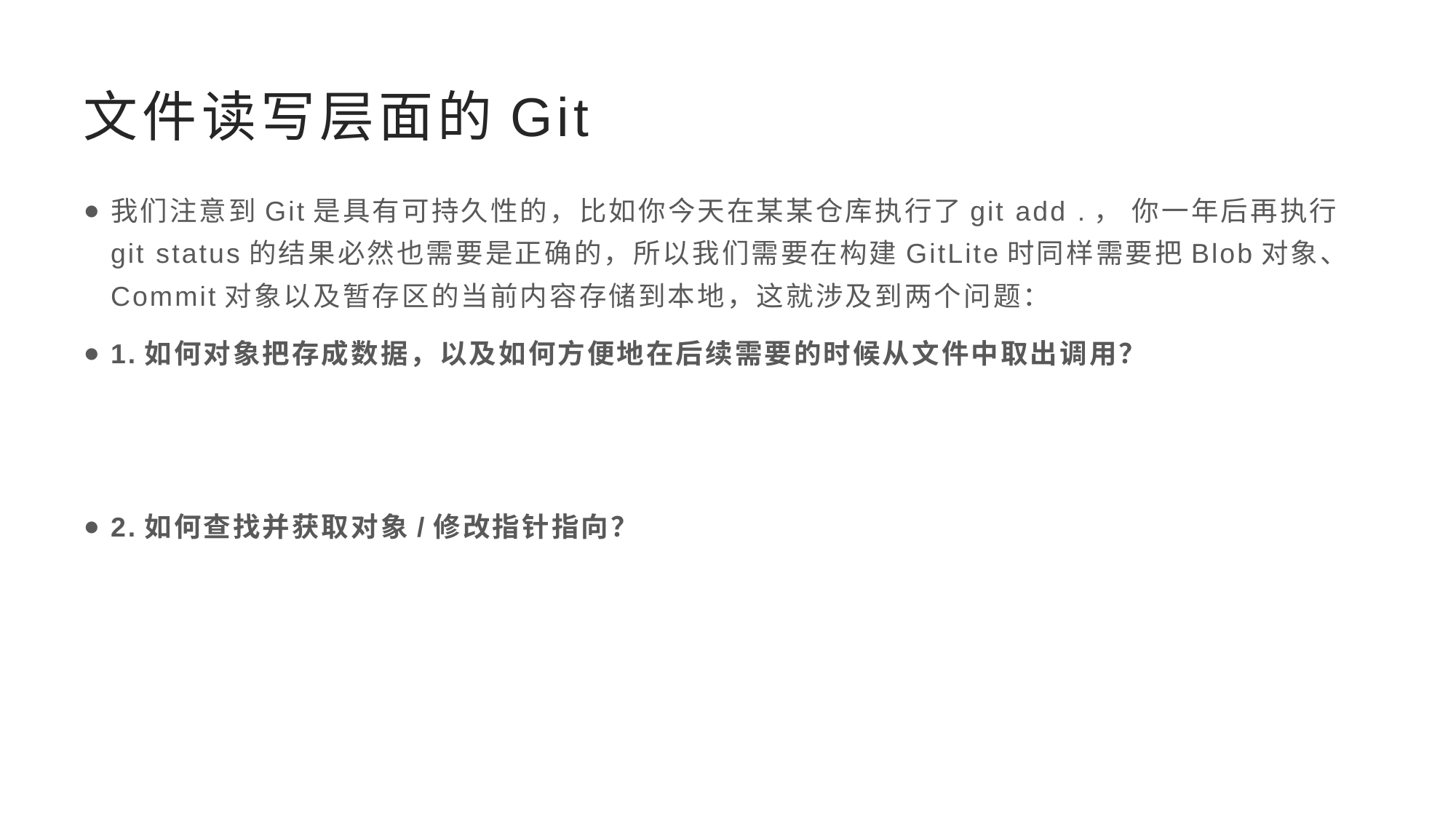

# 文件读写层面的Git
我们注意到Git是具有可持久性的，比如你今天在某某仓库执行了git add .， 你一年后再执行git status的结果必然也需要是正确的，所以我们需要在构建GitLite时同样需要把Blob对象、Commit对象以及暂存区的当前内容存储到本地，这就涉及到两个问题：
1.如何对象把存成数据，以及如何方便地在后续需要的时候从文件中取出调用？

2.如何查找并获取对象/修改指针指向？